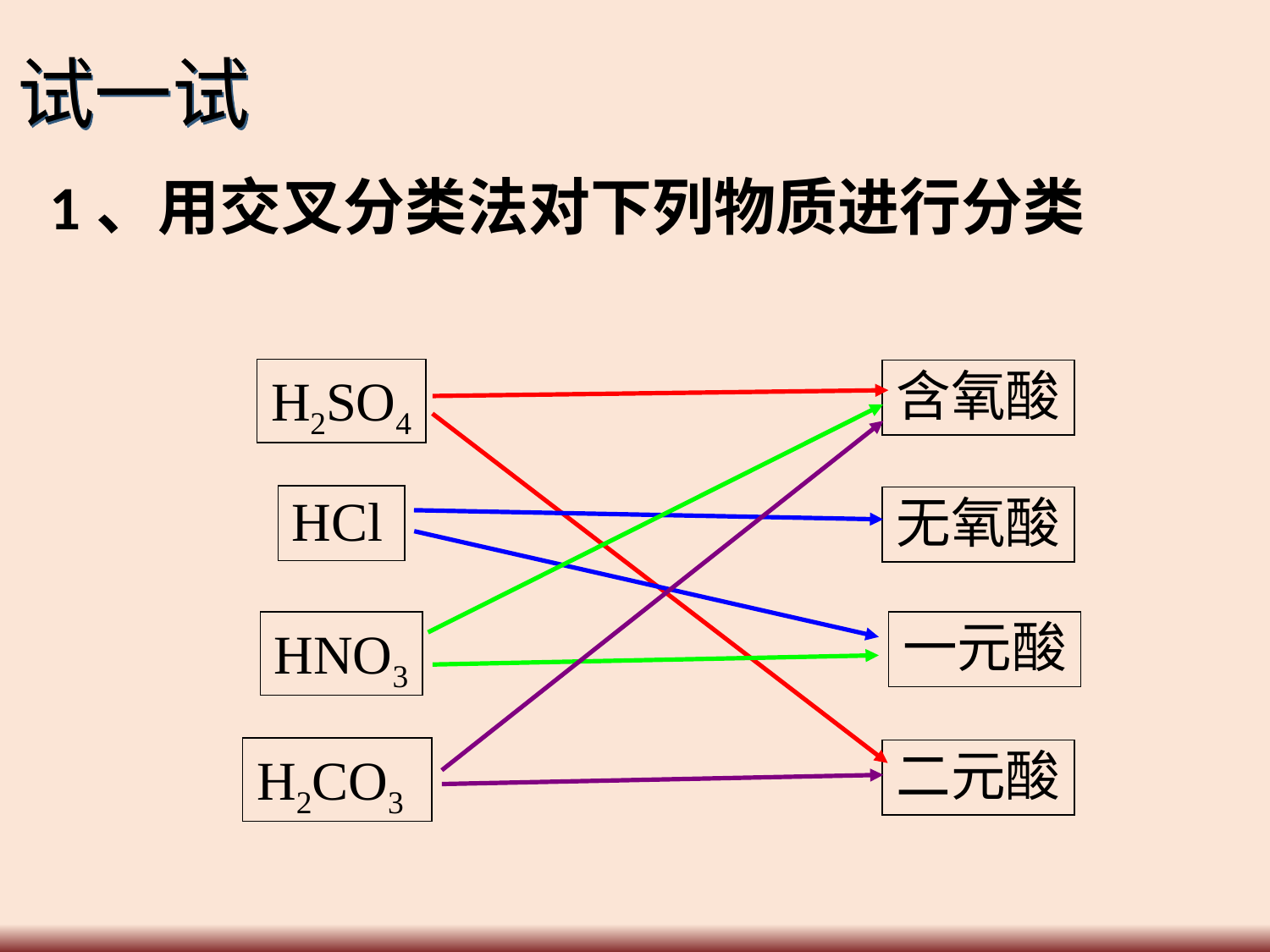

试一试
1、用交叉分类法对下列物质进行分类
H2SO4
含氧酸

HCl
无氧酸

HNO3
一元酸

H2CO3
二元酸